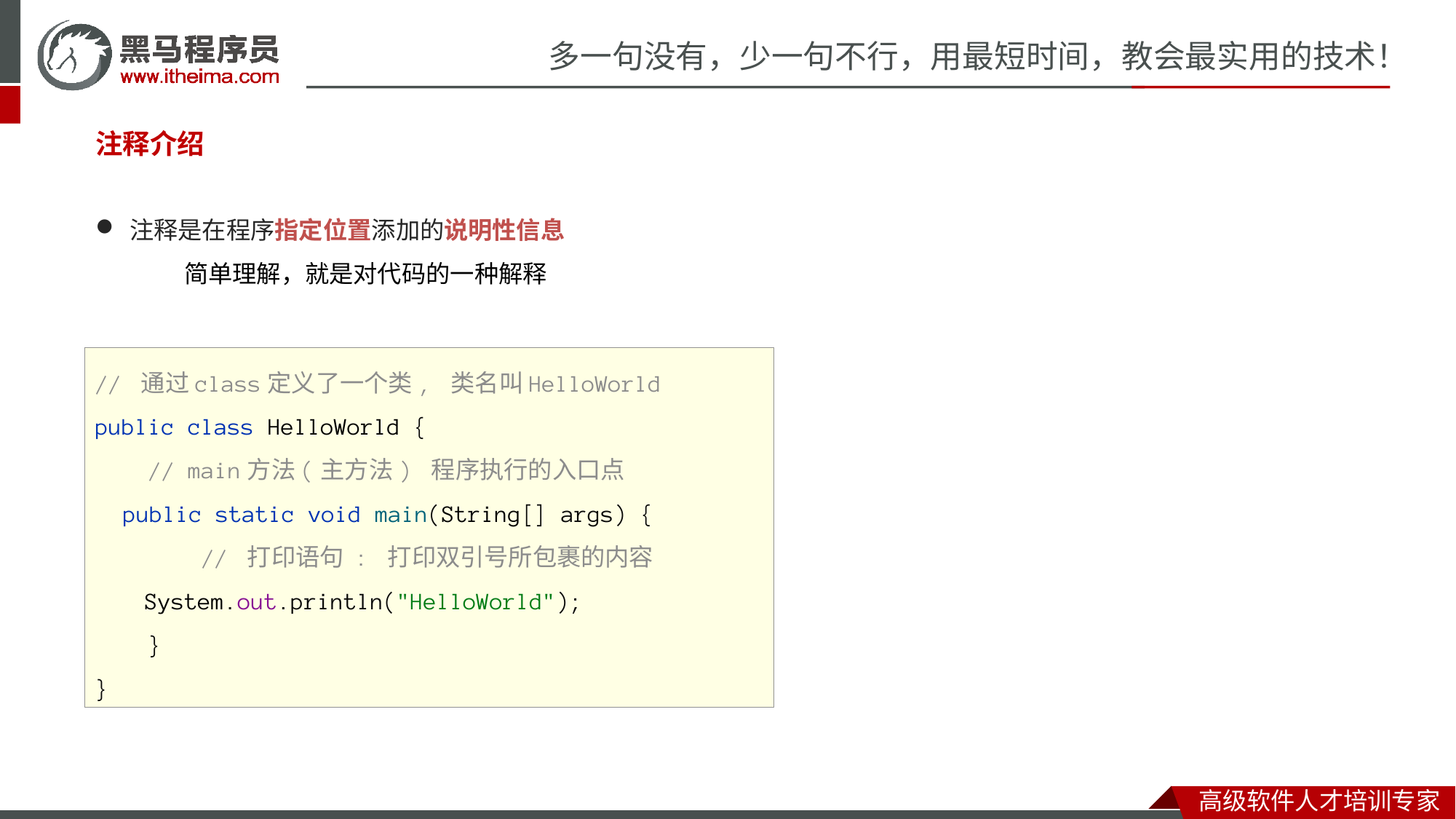

注释介绍
注释是在程序指定位置添加的说明性信息
简单理解，就是对代码的一种解释
// 通过class定义了一个类, 类名叫HelloWorld
public class HelloWorld {
    // main方法(主方法) 程序执行的入口点
    public static void main(String[] args) {
        // 打印语句 : 打印双引号所包裹的内容
        System.out.println("HelloWorld");
    }
}